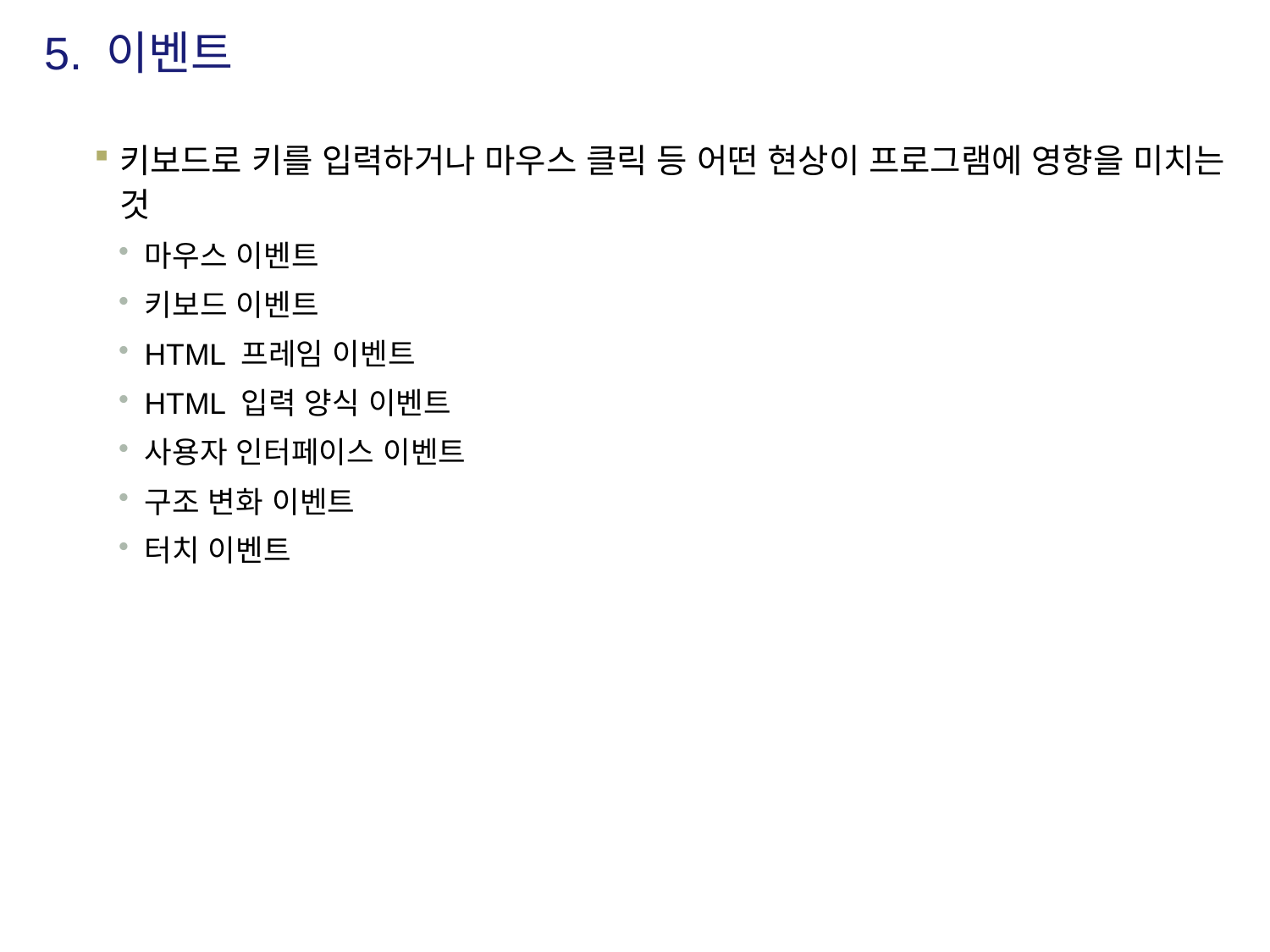

# 5. 이벤트
키보드로 키를 입력하거나 마우스 클릭 등 어떤 현상이 프로그램에 영향을 미치는 것
마우스 이벤트
키보드 이벤트
HTML 프레임 이벤트
HTML 입력 양식 이벤트
사용자 인터페이스 이벤트
구조 변화 이벤트
터치 이벤트